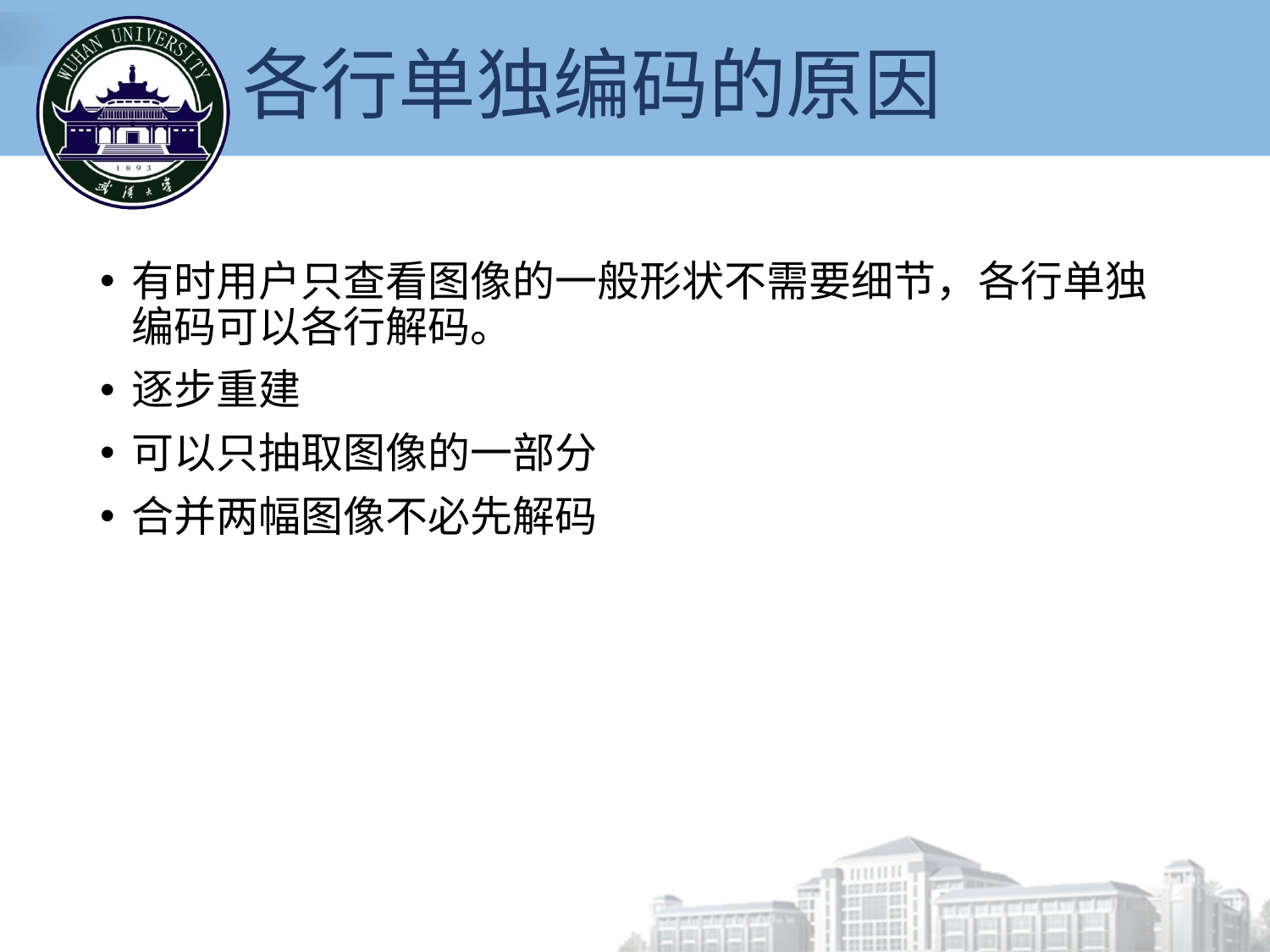

# 各行单独编码的原因
有时用户只查看图像的一般形状不需要细节，各行单独编码可以各行解码。
逐步重建
可以只抽取图像的一部分
合并两幅图像不必先解码